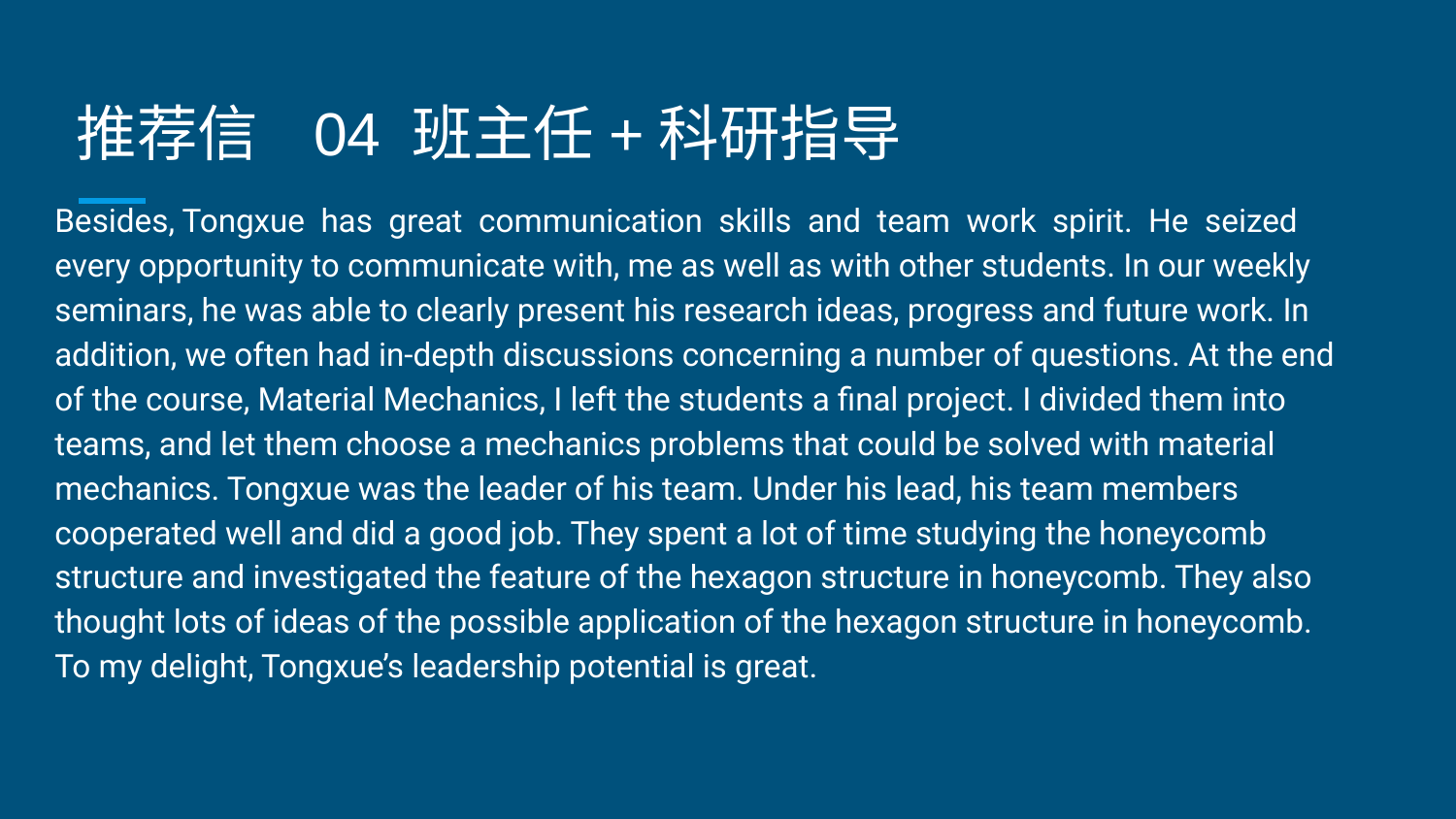

# 推荐信   04 班主任+科研指导
Besides, Tongxue  has  great  communication  skills  and  team  work  spirit.  He  seized  every opportunity to communicate with, me as well as with other students. In our weekly seminars, he was able to clearly present his research ideas, progress and future work. In addition, we often had in-depth discussions concerning a number of questions. At the end of the course, Material Mechanics, I left the students a final project. I divided them into teams, and let them choose a mechanics problems that could be solved with material mechanics. Tongxue was the leader of his team. Under his lead, his team members cooperated well and did a good job. They spent a lot of time studying the honeycomb structure and investigated the feature of the hexagon structure in honeycomb. They also thought lots of ideas of the possible application of the hexagon structure in honeycomb. To my delight, Tongxue’s leadership potential is great.